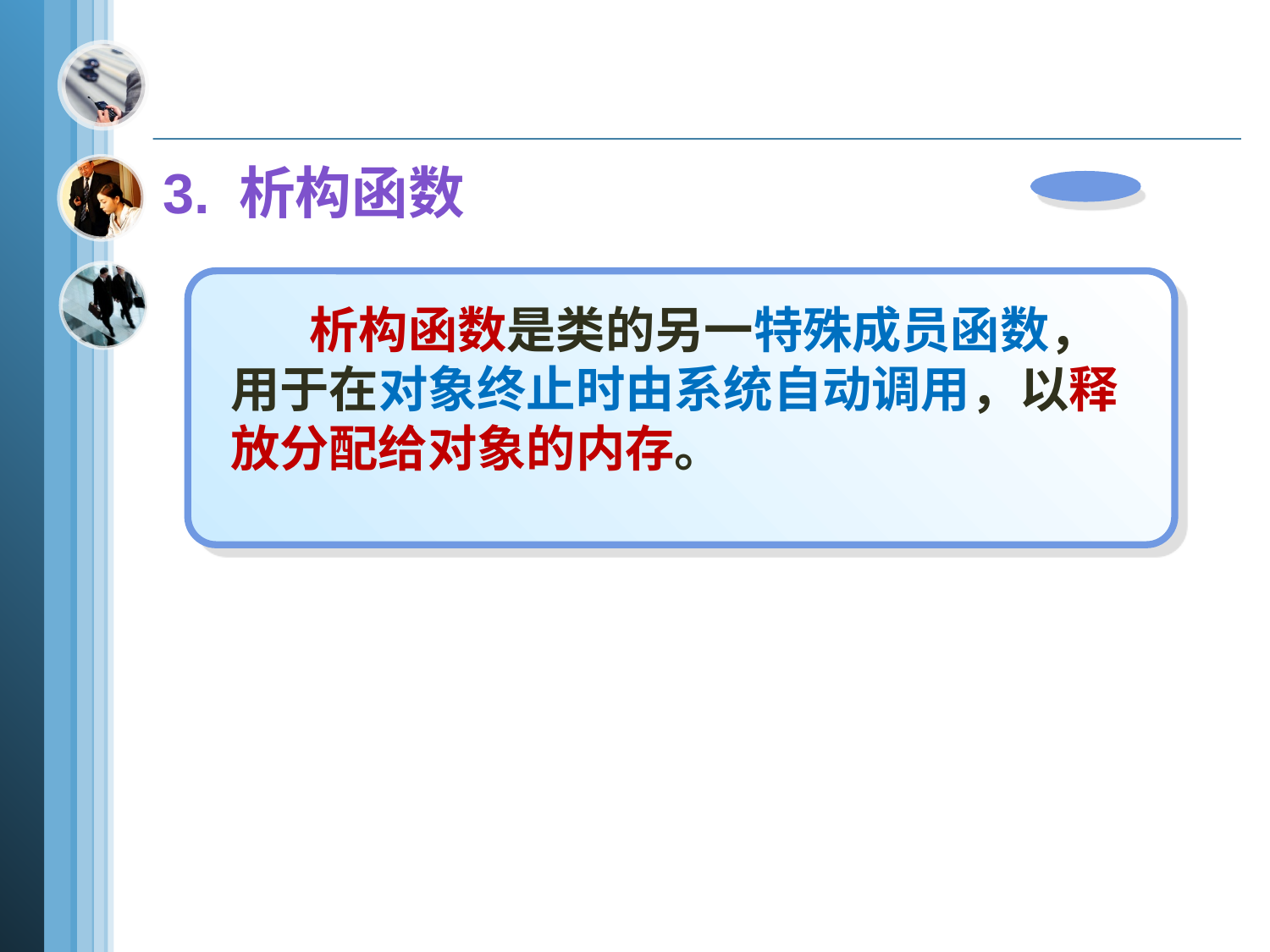

3. 析构函数

      析构函数是类的另一特殊成员函数，用于在对象终止时由系统自动调用，以释放分配给对象的内存。